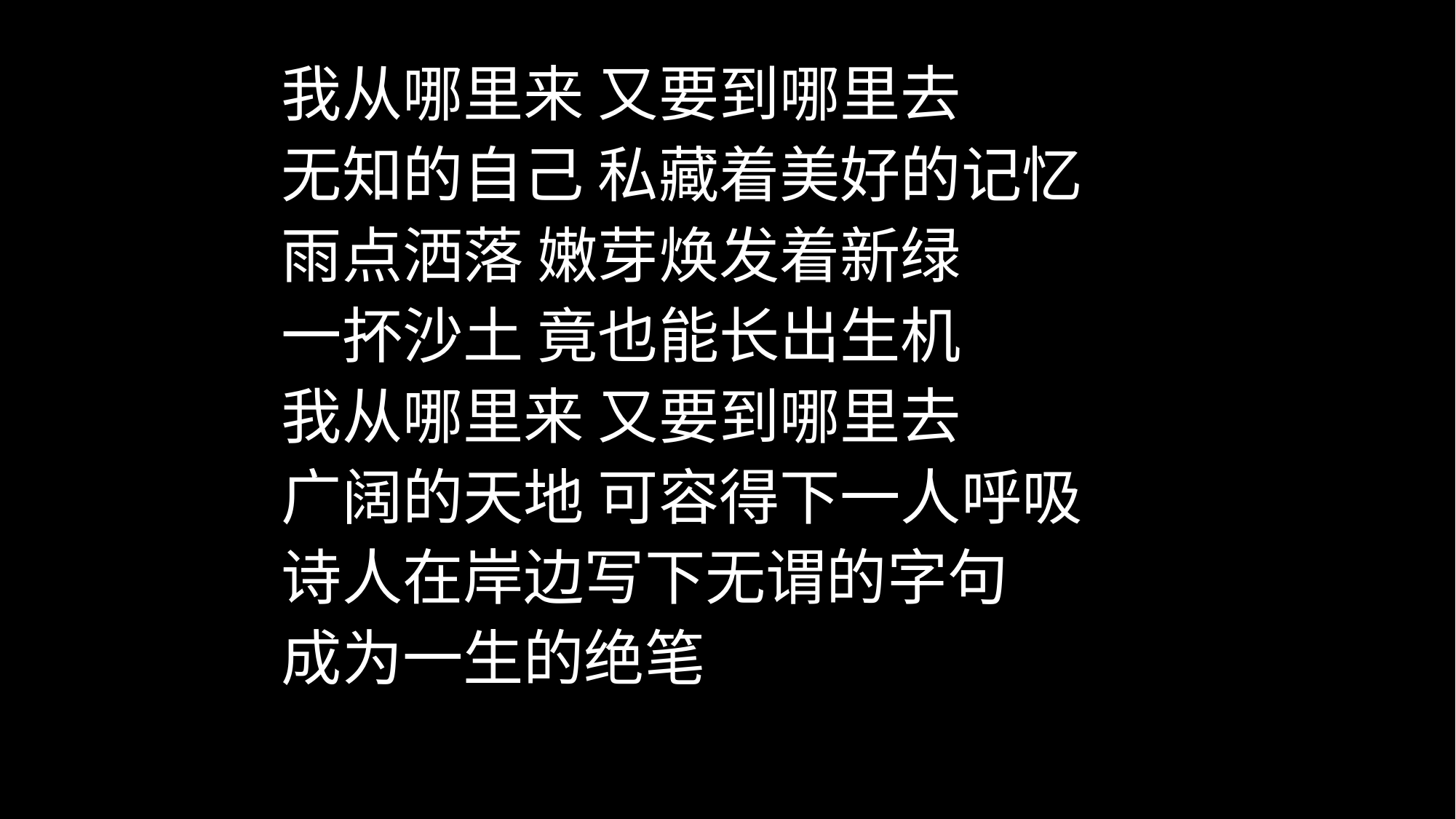

我从哪里来 又要到哪里去
无知的自己 私藏着美好的记忆
雨点洒落 嫩芽焕发着新绿
一抔沙土 竟也能长出生机
我从哪里来 又要到哪里去
广阔的天地 可容得下一人呼吸
诗人在岸边写下无谓的字句
成为一生的绝笔